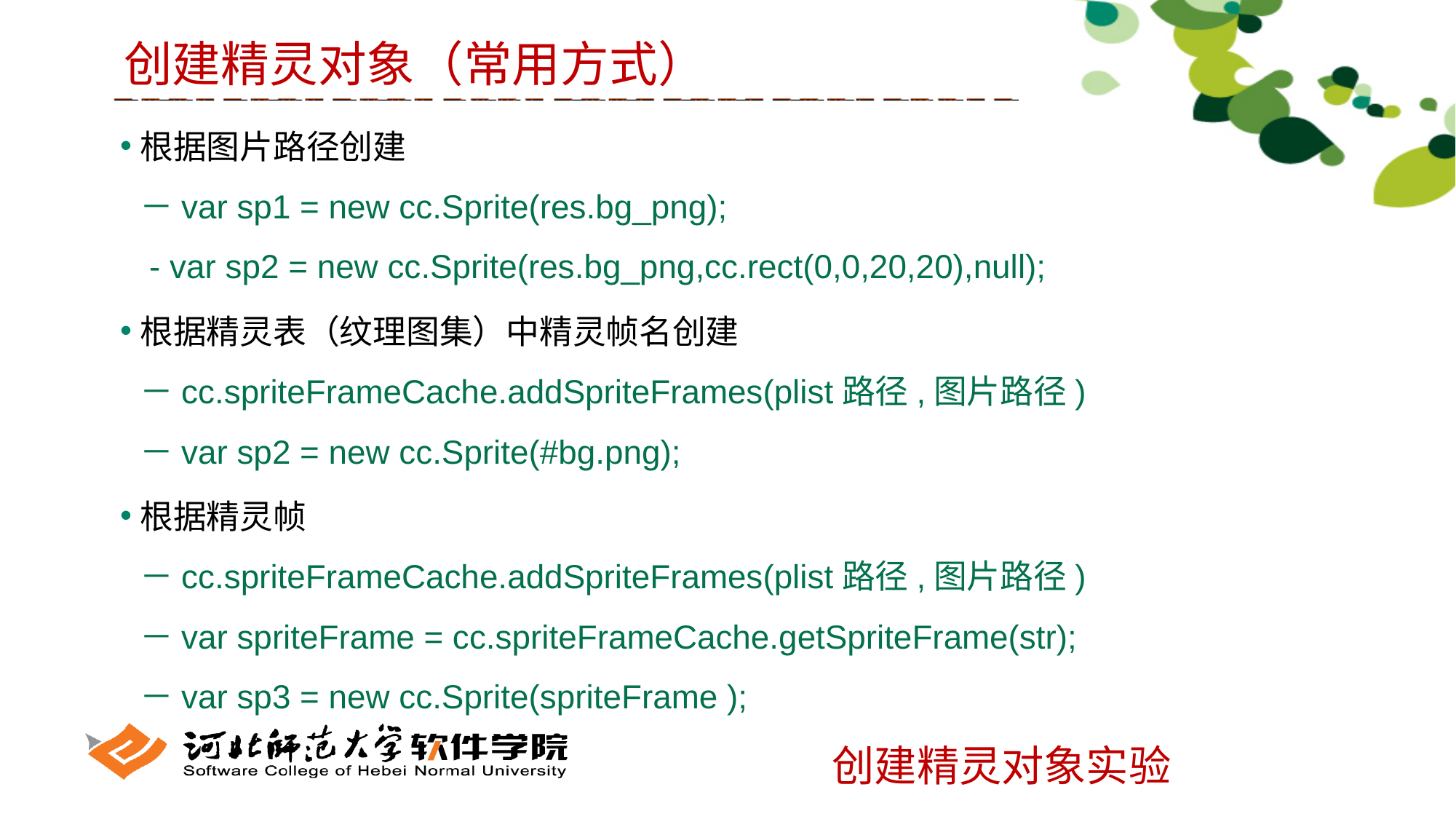

创建精灵对象（常用方式）
根据图片路径创建
－var sp1 = new cc.Sprite(res.bg_png);
 - var sp2 = new cc.Sprite(res.bg_png,cc.rect(0,0,20,20),null);
根据精灵表（纹理图集）中精灵帧名创建
－cc.spriteFrameCache.addSpriteFrames(plist路径,图片路径)
－var sp2 = new cc.Sprite(#bg.png);
根据精灵帧
－cc.spriteFrameCache.addSpriteFrames(plist路径,图片路径)
－var spriteFrame = cc.spriteFrameCache.getSpriteFrame(str);
－var sp3 = new cc.Sprite(spriteFrame );

创建精灵对象实验